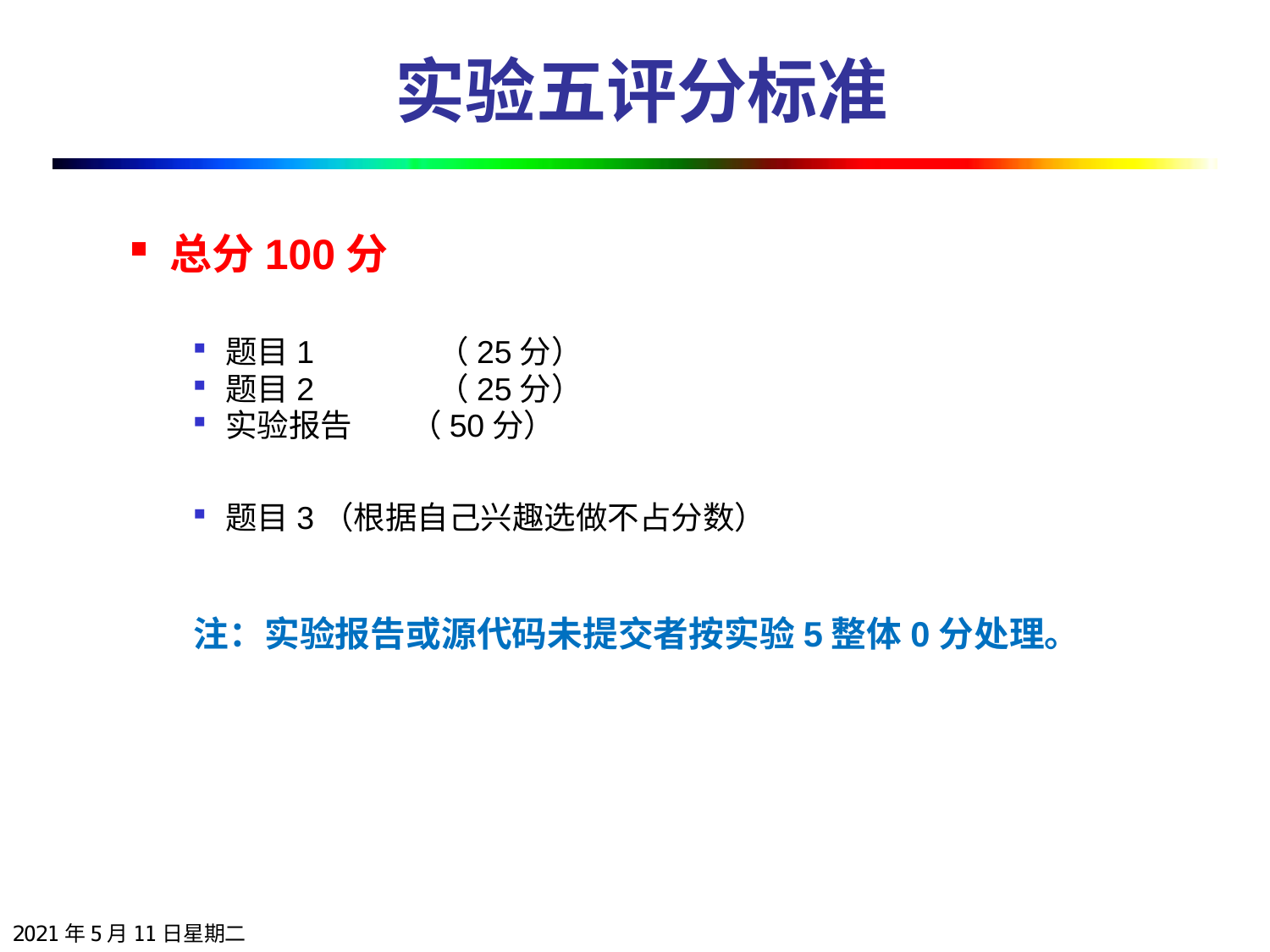

# 实验五评分标准

总分100分

题目1             （25分）
题目2             （25分）
实验报告        （50分）

题目3（根据自己兴趣选做不占分数）

注：实验报告或源代码未提交者按实验5整体0分处理。

2021年5月11日星期二